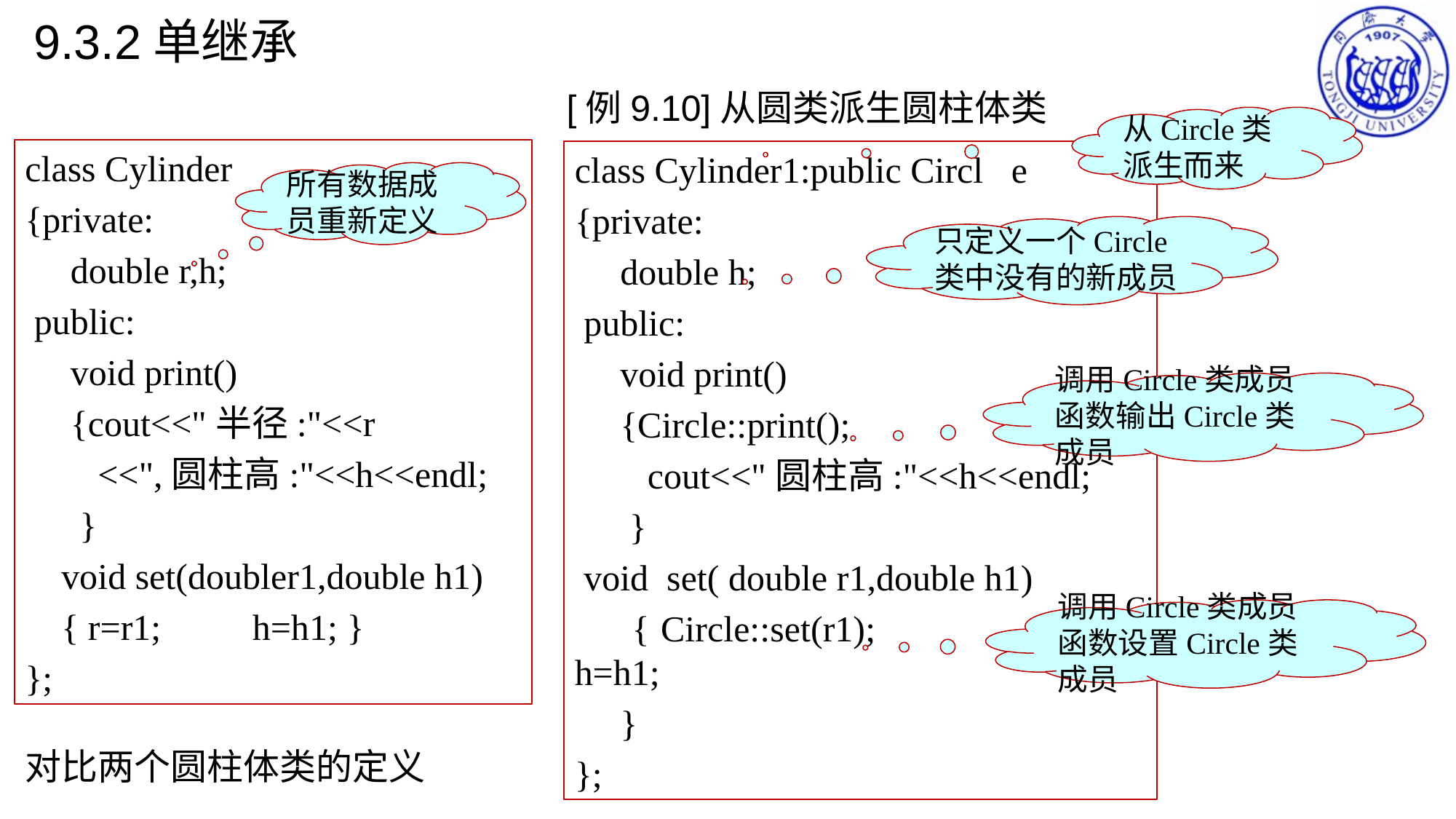

9.3.2单继承
[例9.10]从圆类派生圆柱体类
从Circle类派生而来
class Cylinder
{private:
     double r,h;
 public:
     void print()
     {cout<<"半径:"<<r
        <<",圆柱高:"<<h<<endl;
      }
    void set(doubler1,double h1)
    { r=r1;	 h=h1; }
};
class Cylinder1:public Circl	e
{private:
     double h;
 public:
     void print()
     {Circle::print();
        cout<<"圆柱高:"<<h<<endl;
      }
 void  set( double r1,double h1)
     { Circle::set(r1);		     	h=h1;
     }
};
所有数据成员重新定义
只定义一个Circle类中没有的新成员
调用Circle类成员函数输出Circle类成员
调用Circle类成员函数设置Circle类成员
对比两个圆柱体类的定义